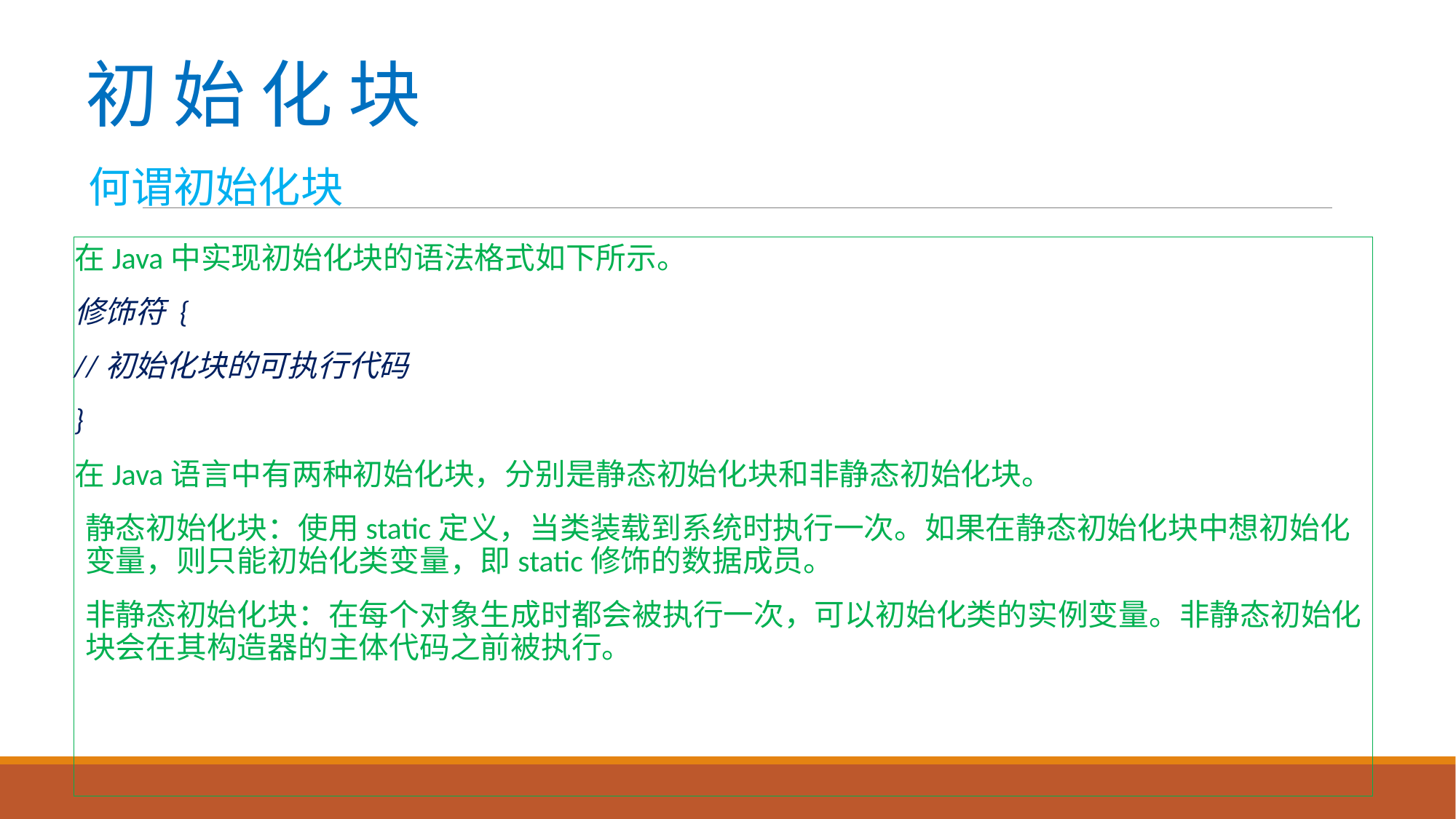

# 初 始 化 块
何谓初始化块
在Java中实现初始化块的语法格式如下所示。
修饰符 {
//初始化块的可执行代码
}
在Java语言中有两种初始化块，分别是静态初始化块和非静态初始化块。
静态初始化块：使用static定义，当类装载到系统时执行一次。如果在静态初始化块中想初始化变量，则只能初始化类变量，即static修饰的数据成员。
非静态初始化块：在每个对象生成时都会被执行一次，可以初始化类的实例变量。非静态初始化块会在其构造器的主体代码之前被执行。